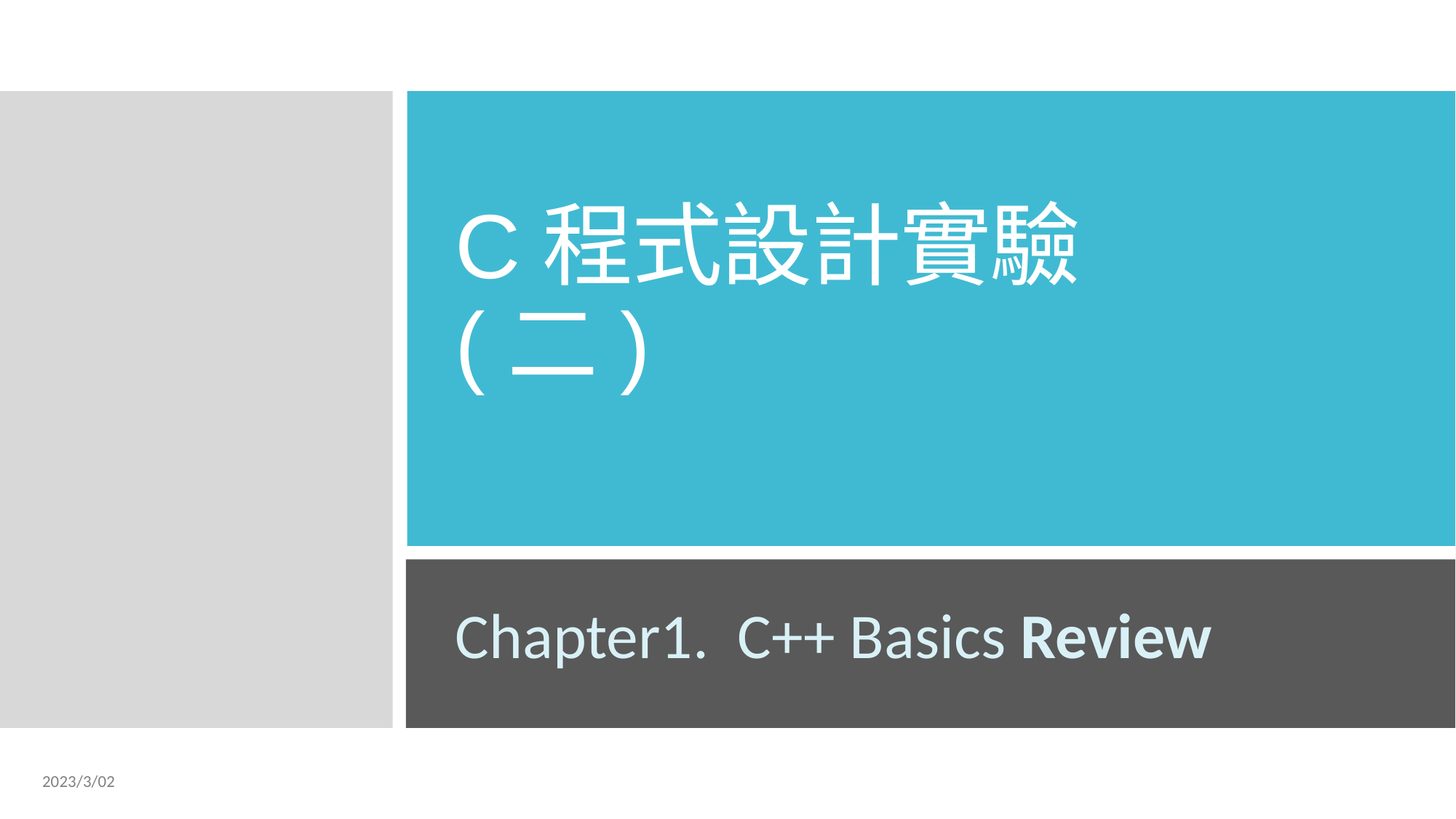

# C程式設計實驗(二)

Chapter1.  C++ Basics Review
2023/3/02
1